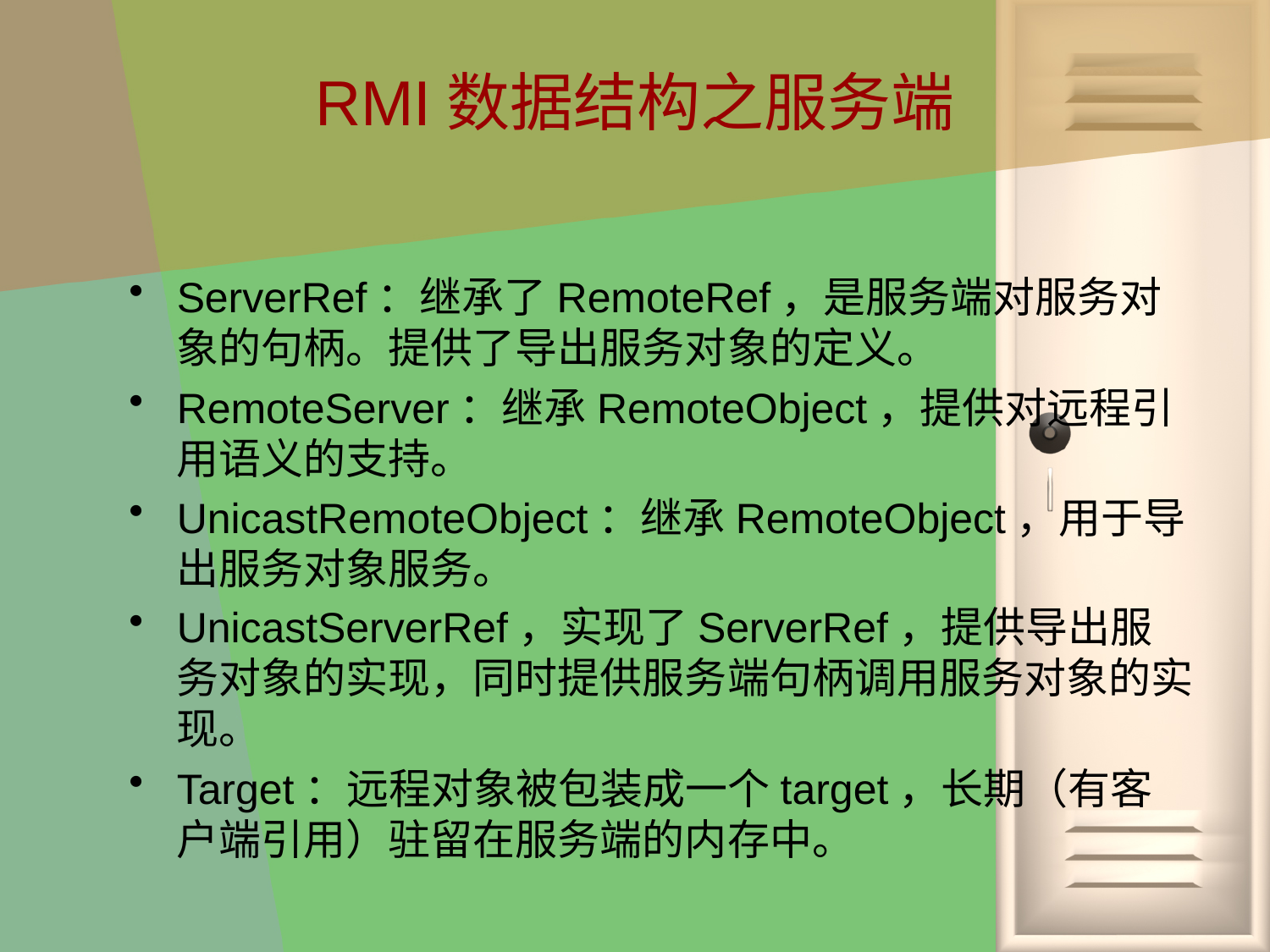

# RMI数据结构之服务端
ServerRef：继承了RemoteRef，是服务端对服务对象的句柄。提供了导出服务对象的定义。
RemoteServer：继承RemoteObject，提供对远程引用语义的支持。
UnicastRemoteObject：继承RemoteObject，用于导出服务对象服务。
UnicastServerRef，实现了ServerRef，提供导出服务对象的实现，同时提供服务端句柄调用服务对象的实现。
Target：远程对象被包装成一个target，长期（有客户端引用）驻留在服务端的内存中。